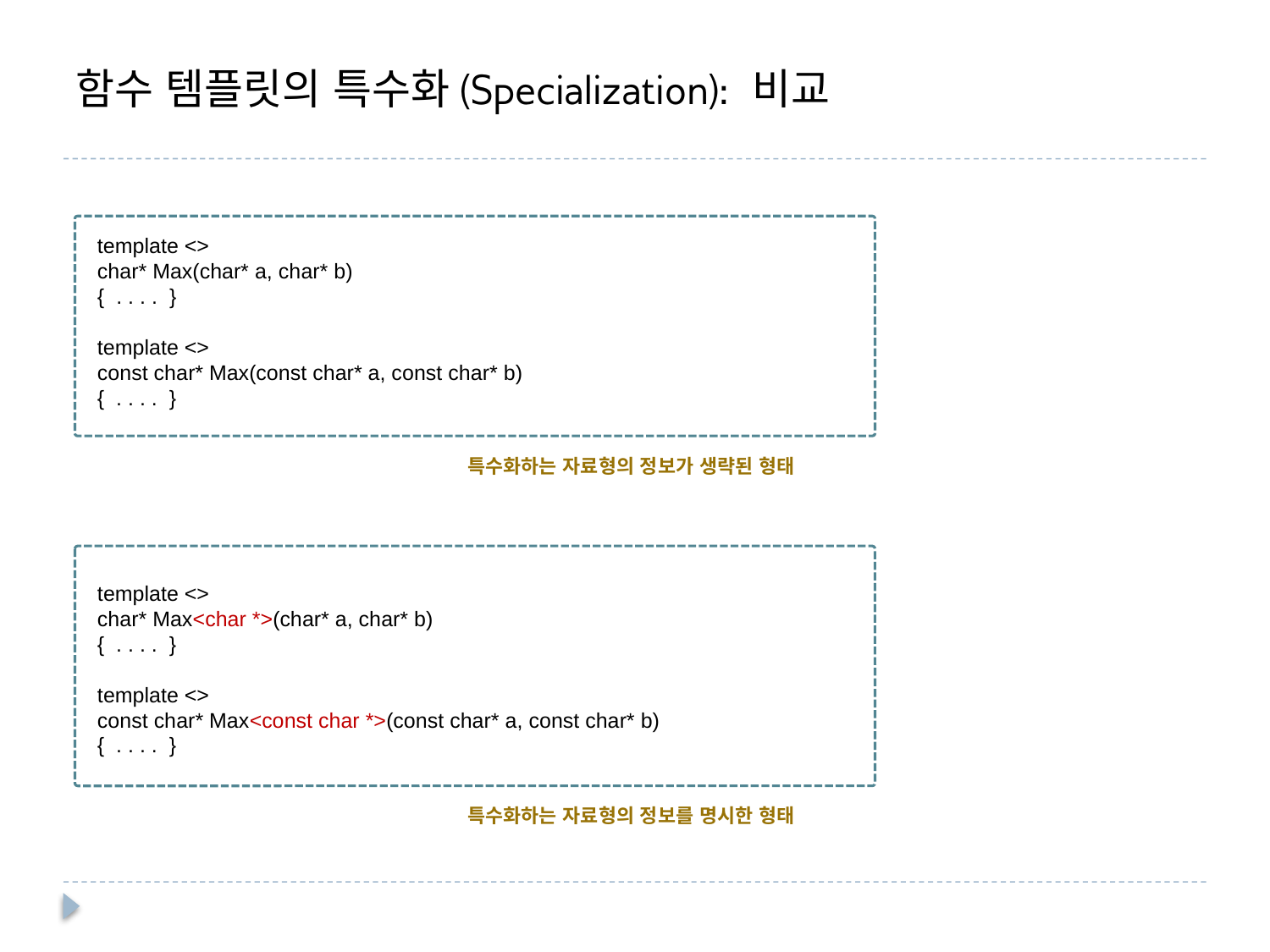

윤성우의 열혈
C++ 프로그래밍
# 함수 템플릿의 특수화(Specialization): 비교

template <>
char* Max(char* a, char* b)
{  . . . .  }

template <>
const char* Max(const char* a, const char* b)
{  . . . .  }
특수화하는 자료형의 정보가 생략된 형태

template <>
char* Max<char *>(char* a, char* b)
{  . . . .  }

template <>
const char* Max<const char *>(const char* a, const char* b)
{  . . . .  }
특수화하는 자료형의 정보를 명시한 형태